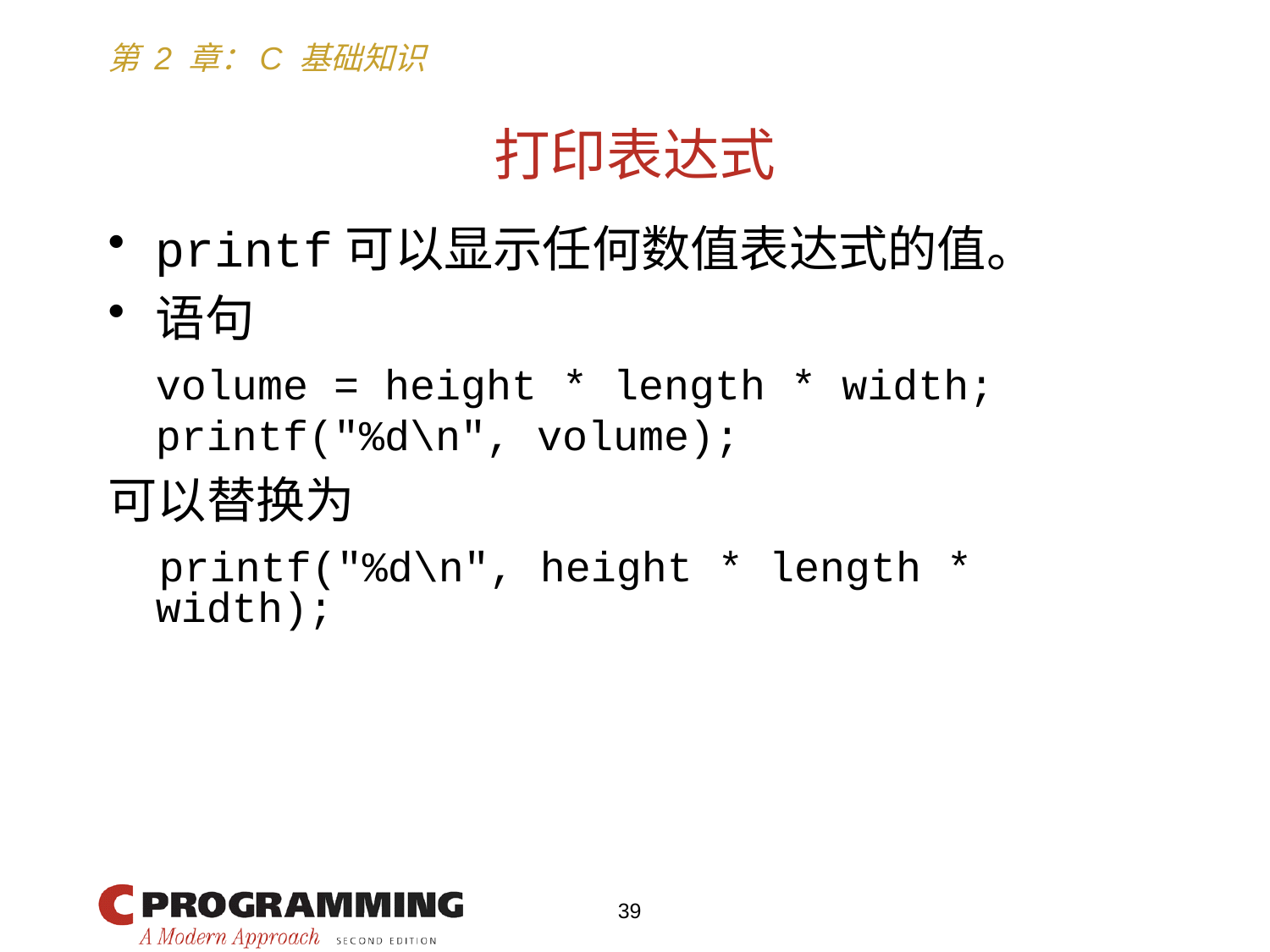

# 打印表达式
printf可以显示任何数值表达式的值。
语句
	volume = height * length * width;
	printf("%d\n", volume);
可以替换为
  printf("%d\n", height * length * width);
39